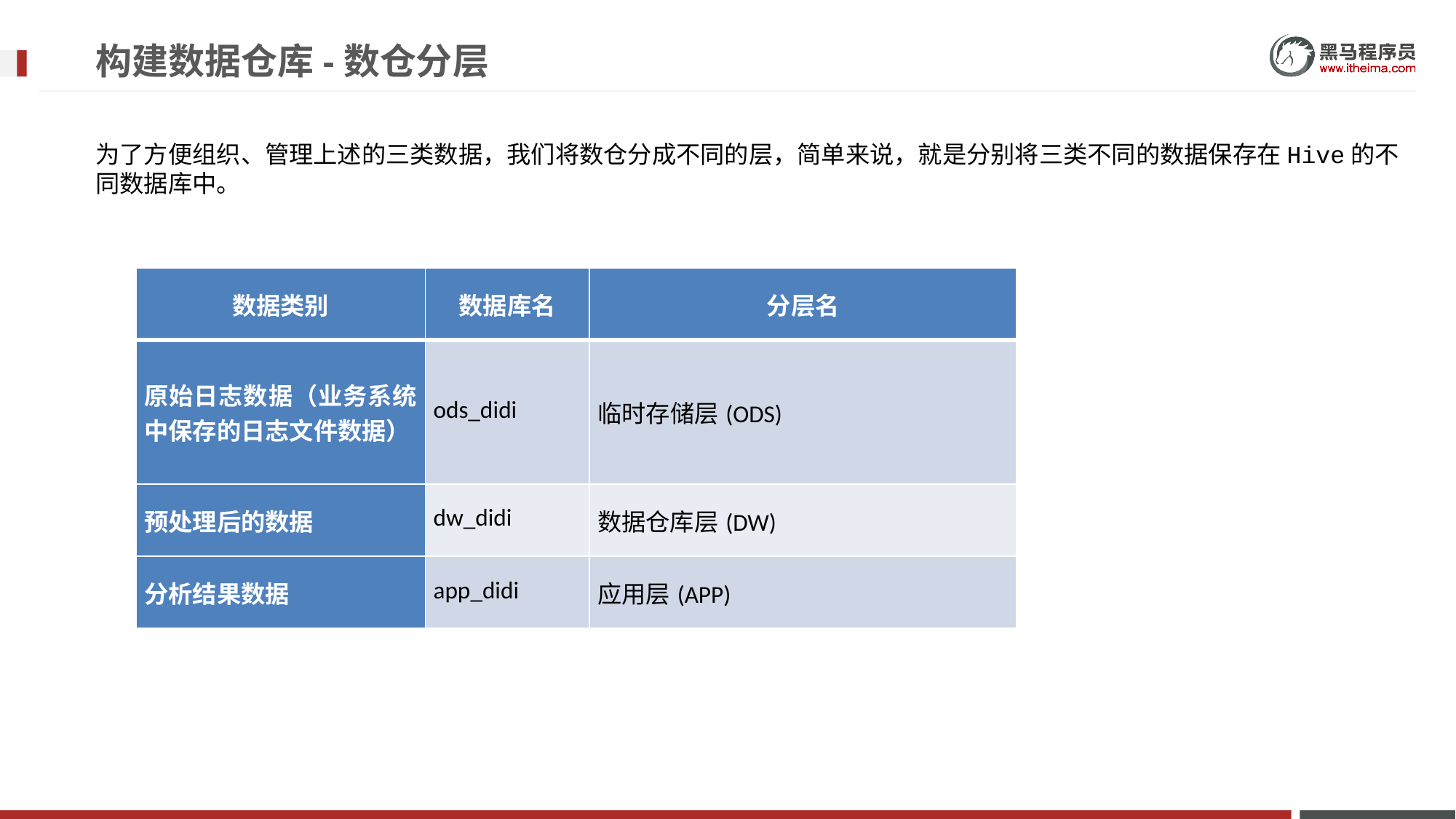

# 构建数据仓库-数仓分层
为了方便组织、管理上述的三类数据，我们将数仓分成不同的层，简单来说，就是分别将三类不同的数据保存在Hive的不同数据库中。

| 数据类别 | 数据库名 | 分层名 |
| --- | --- | --- |
| 原始日志数据（业务系统中保存的日志文件数据） | ods\_didi | 临时存储层(ODS) |
| 预处理后的数据 | dw\_didi | 数据仓库层(DW) |
| 分析结果数据 | app\_didi | 应用层(APP) |